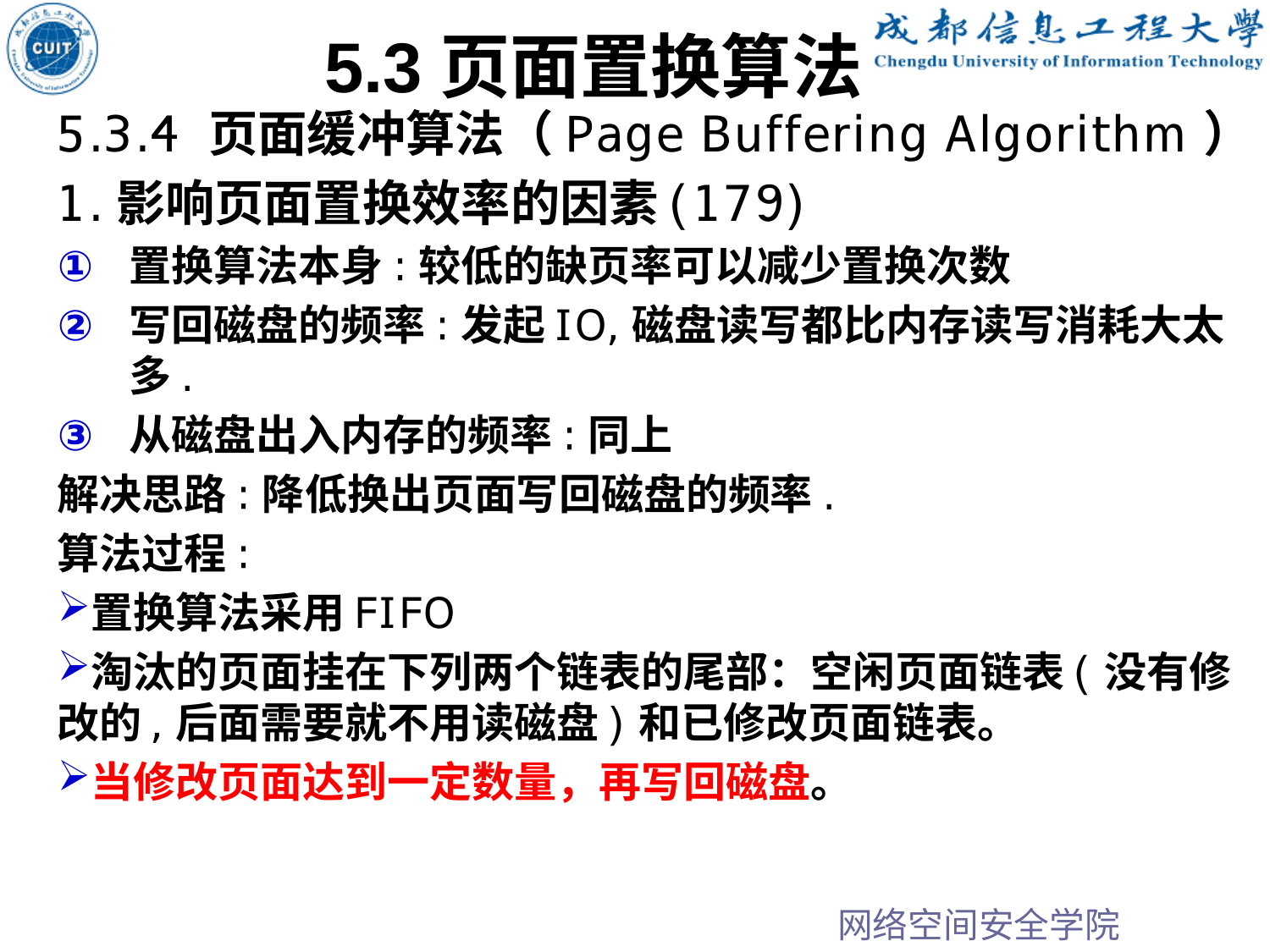

5.3页面置换算法
5.3.4 页面缓冲算法（Page Buffering Algorithm）
1.影响页面置换效率的因素(179)
置换算法本身:较低的缺页率可以减少置换次数
写回磁盘的频率:发起IO,磁盘读写都比内存读写消耗大太多.
从磁盘出入内存的频率:同上
解决思路:降低换出页面写回磁盘的频率.
算法过程:
置换算法采用FIFO
淘汰的页面挂在下列两个链表的尾部：空闲页面链表(没有修改的,后面需要就不用读磁盘)和已修改页面链表。
当修改页面达到一定数量，再写回磁盘。